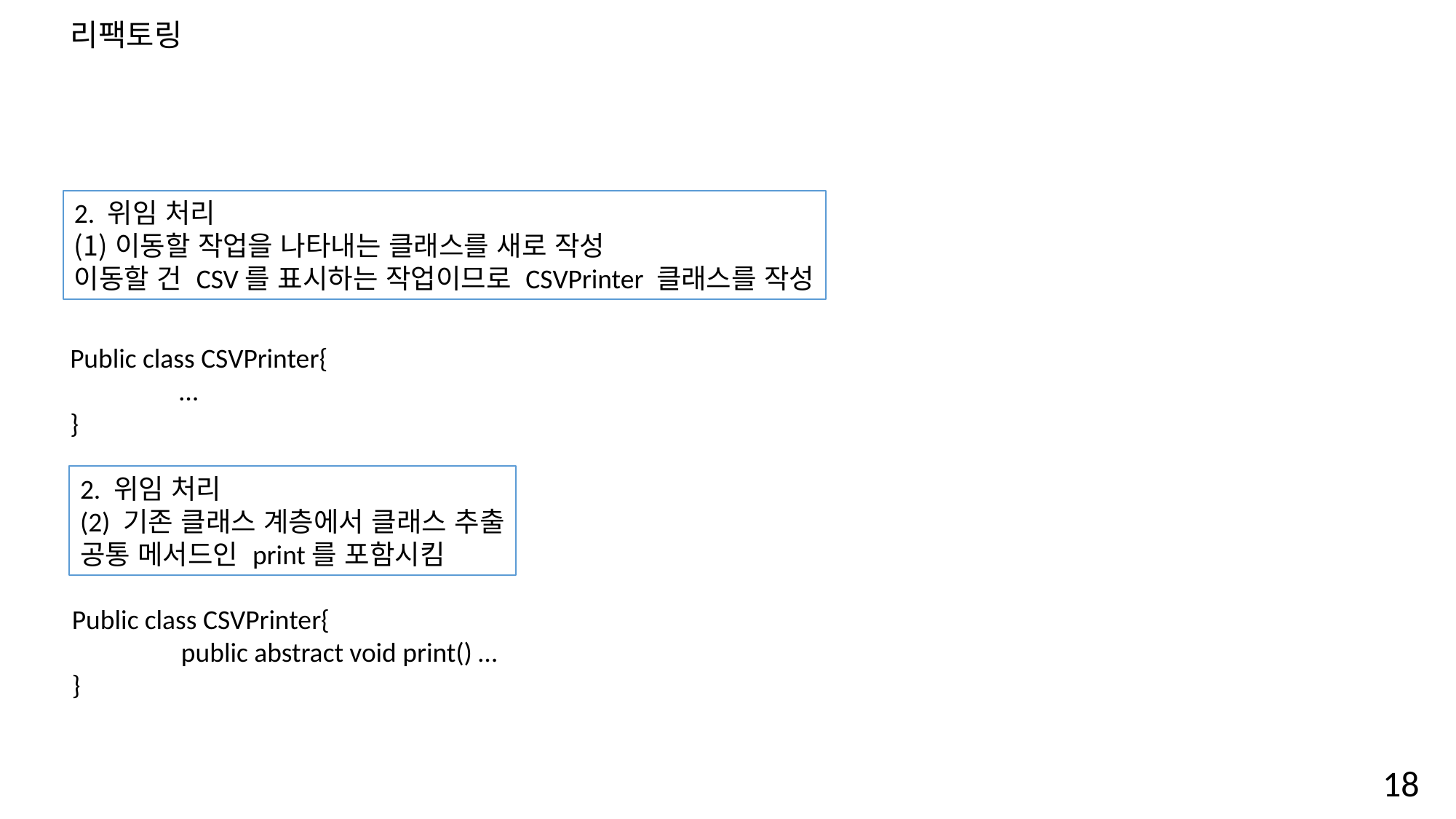

리팩토링
2. 위임 처리
이동할 작업을 나타내는 클래스를 새로 작성
이동할 건 CSV를 표시하는 작업이므로 CSVPrinter 클래스를 작성
Public class CSVPrinter{
	…
}
2. 위임 처리
(2) 기존 클래스 계층에서 클래스 추출
공통 메서드인 print를 포함시킴
Public class CSVPrinter{
	public abstract void print() …
}
18